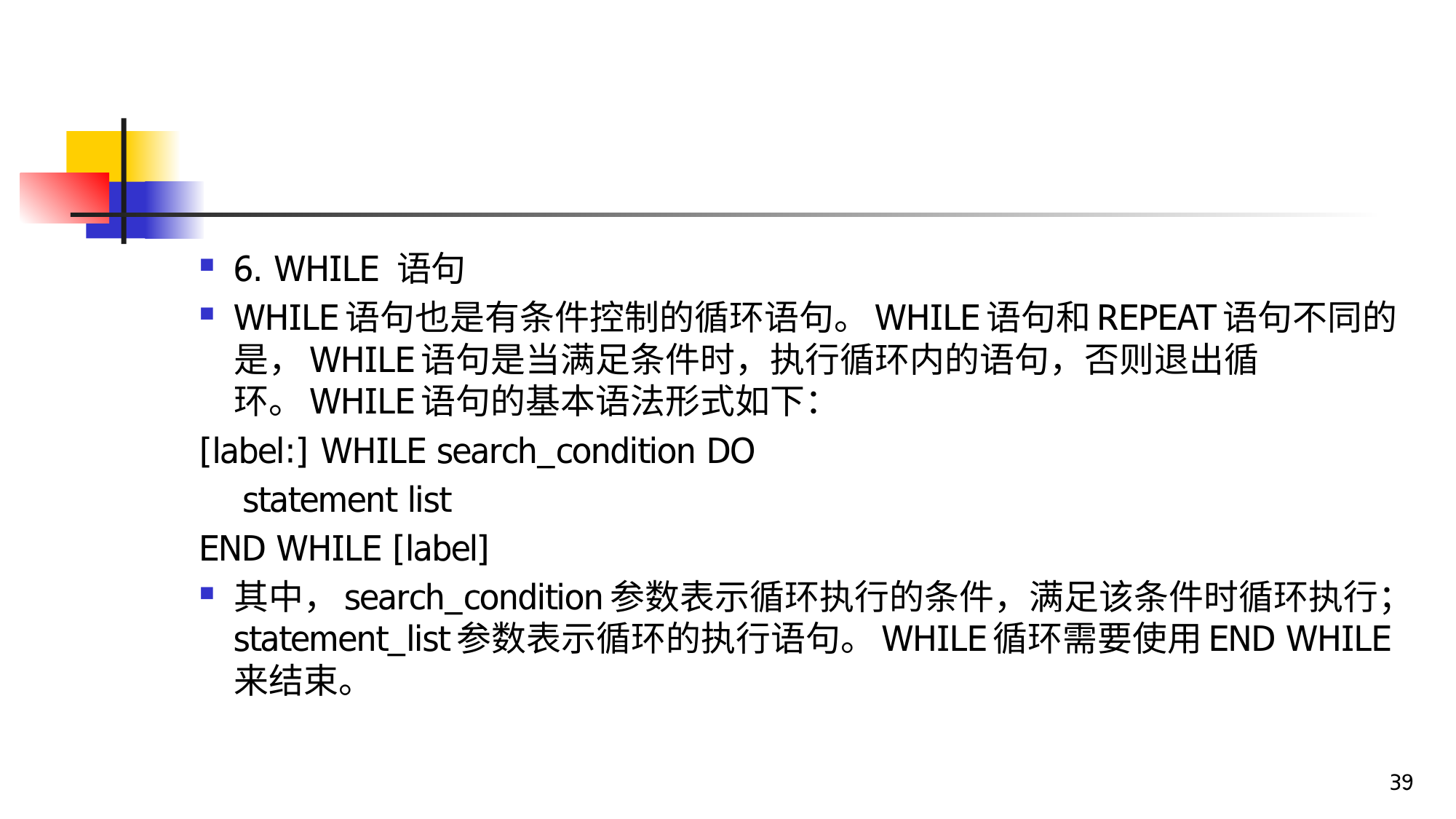

#
6. WHILE 语句
WHILE语句也是有条件控制的循环语句。WHILE语句和REPEAT语句不同的是，WHILE语句是当满足条件时，执行循环内的语句，否则退出循环。WHILE语句的基本语法形式如下：
[label:] WHILE search_condition DO
    statement list
END WHILE [label]
其中，search_condition参数表示循环执行的条件，满足该条件时循环执行；statement_list参数表示循环的执行语句。WHILE循环需要使用END WHILE来结束。

39